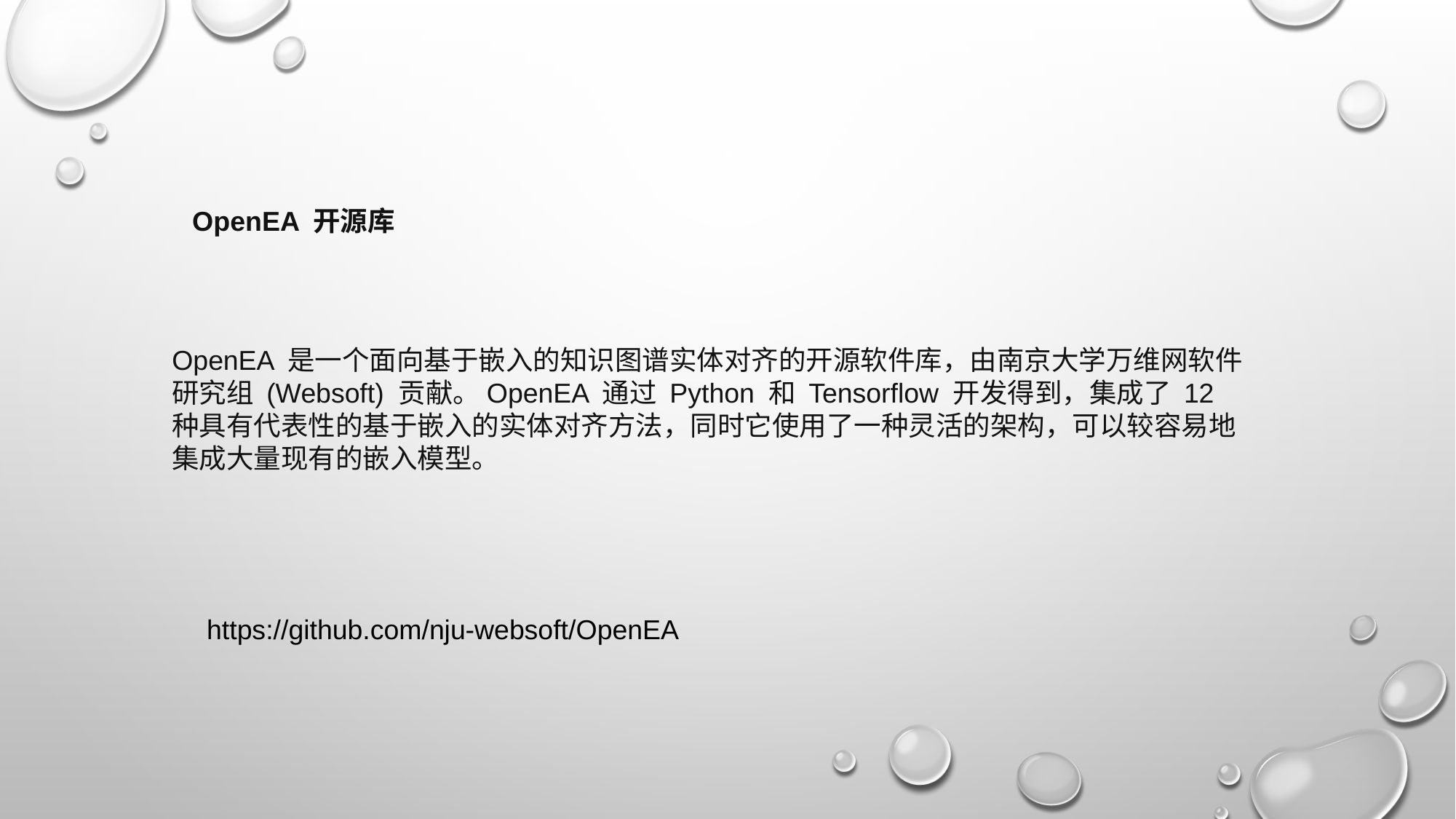

OpenEA 开源库
OpenEA 是一个面向基于嵌入的知识图谱实体对齐的开源软件库，由南京大学万维网软件研究组 (Websoft) 贡献。OpenEA 通过 Python 和 Tensorflow 开发得到，集成了 12 种具有代表性的基于嵌入的实体对齐方法，同时它使用了一种灵活的架构，可以较容易地集成大量现有的嵌入模型。
https://github.com/nju-websoft/OpenEA